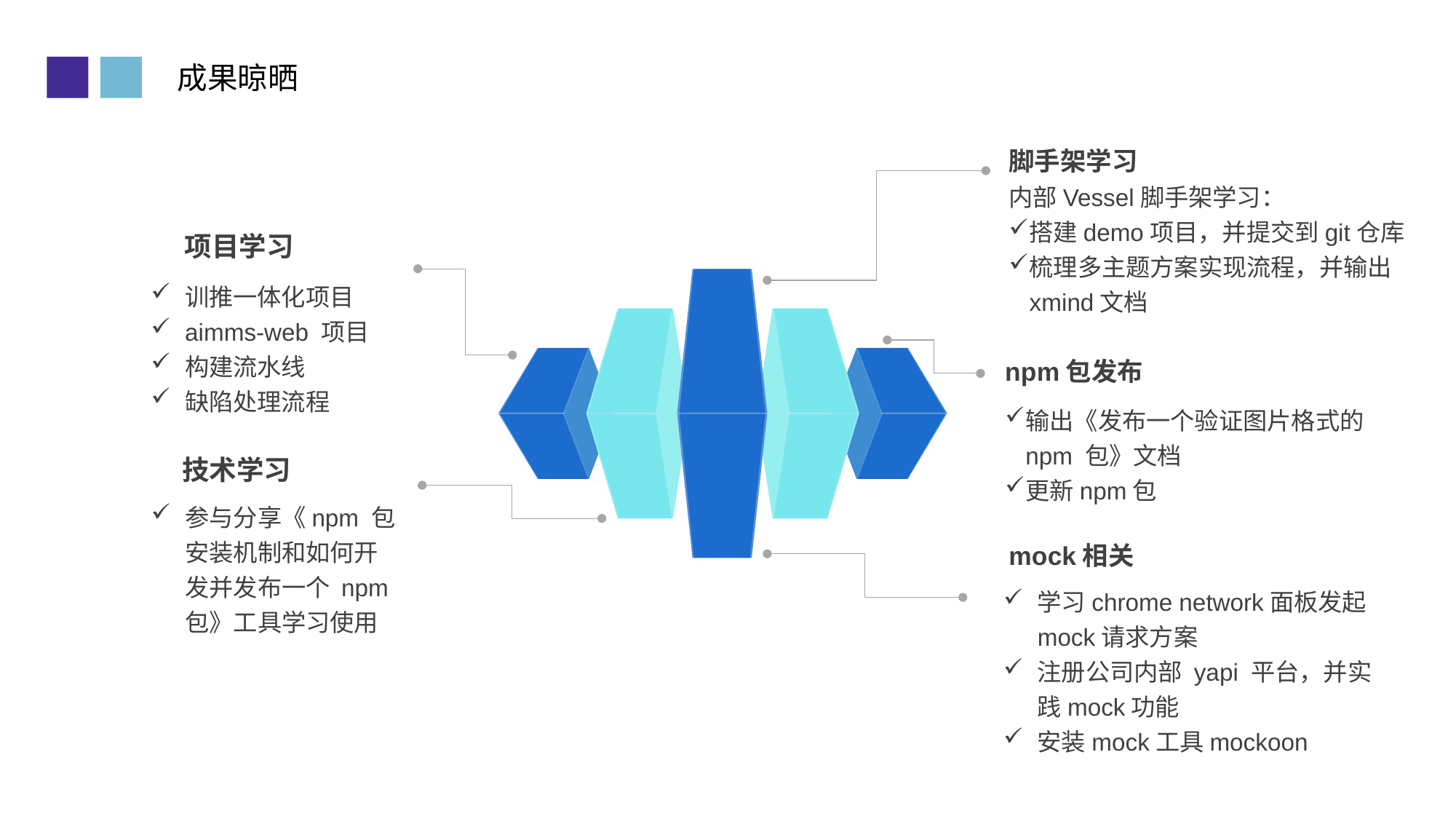

成果晾晒

脚手架学习
内部Vessel脚手架学习：
搭建demo项目，并提交到git仓库
梳理多主题方案实现流程，并输出xmind文档
项目学习

训推一体化项目
aimms-web 项目
构建流水线
缺陷处理流程

npm包发布
输出《发布一个验证图片格式的npm 包》文档
更新npm包
技术学习
参与分享《npm 包安装机制和如何开发并发布一个 npm包》工具学习使用
mock相关
学习chrome network面板发起mock请求方案
注册公司内部 yapi 平台，并实践mock功能
安装mock工具mockoon